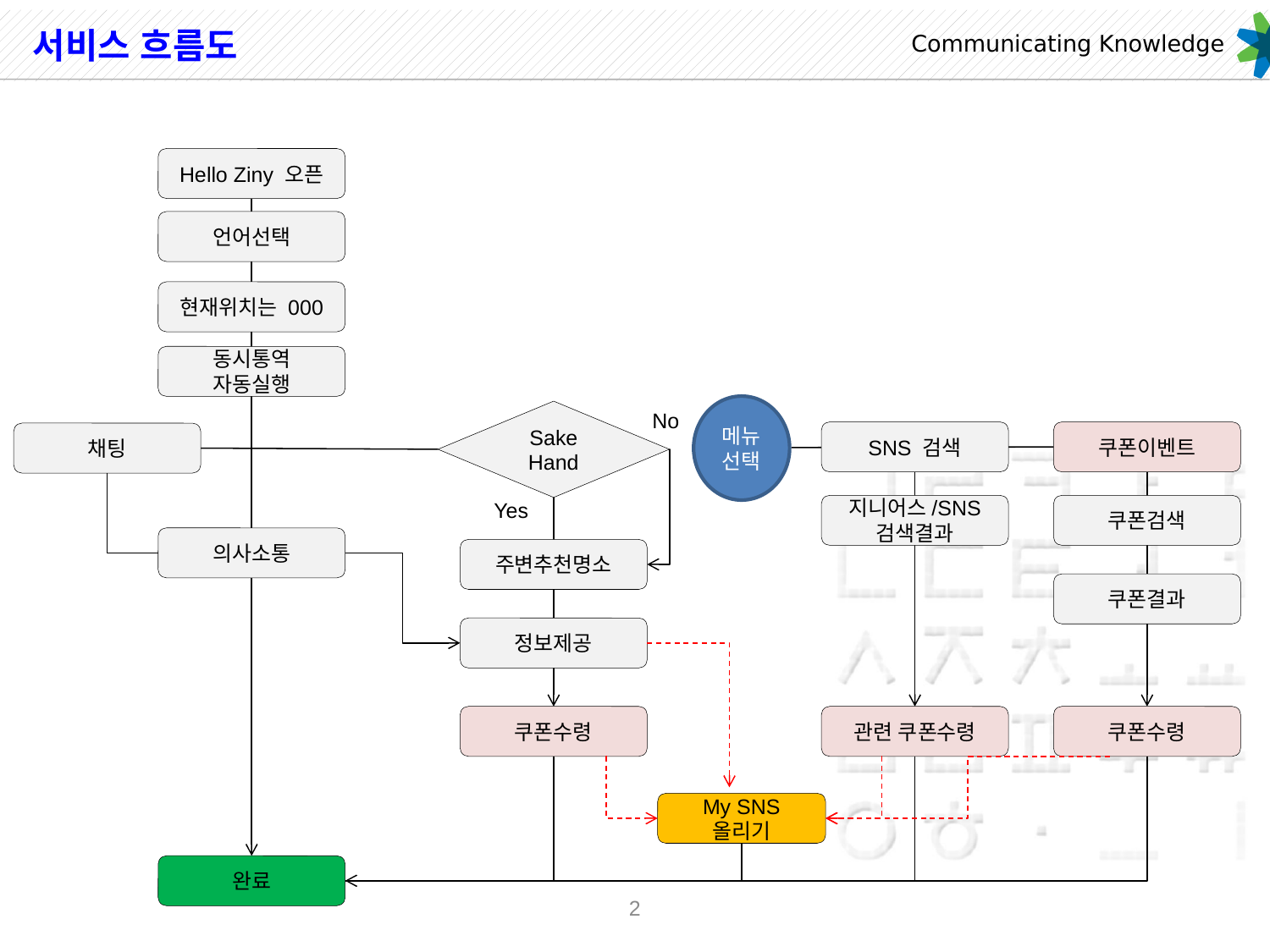

# 서비스 흐름도
Hello Ziny 오픈
언어선택
현재위치는 000
동시통역 자동실행
메뉴선택
Sake Hand
No
SNS 검색
쿠폰이벤트
채팅
Yes
지니어스/SNS
검색결과
쿠폰검색
의사소통
주변추천명소
쿠폰결과
정보제공
쿠폰수령
관련 쿠폰수령
쿠폰수령
My SNS 올리기
완료
2